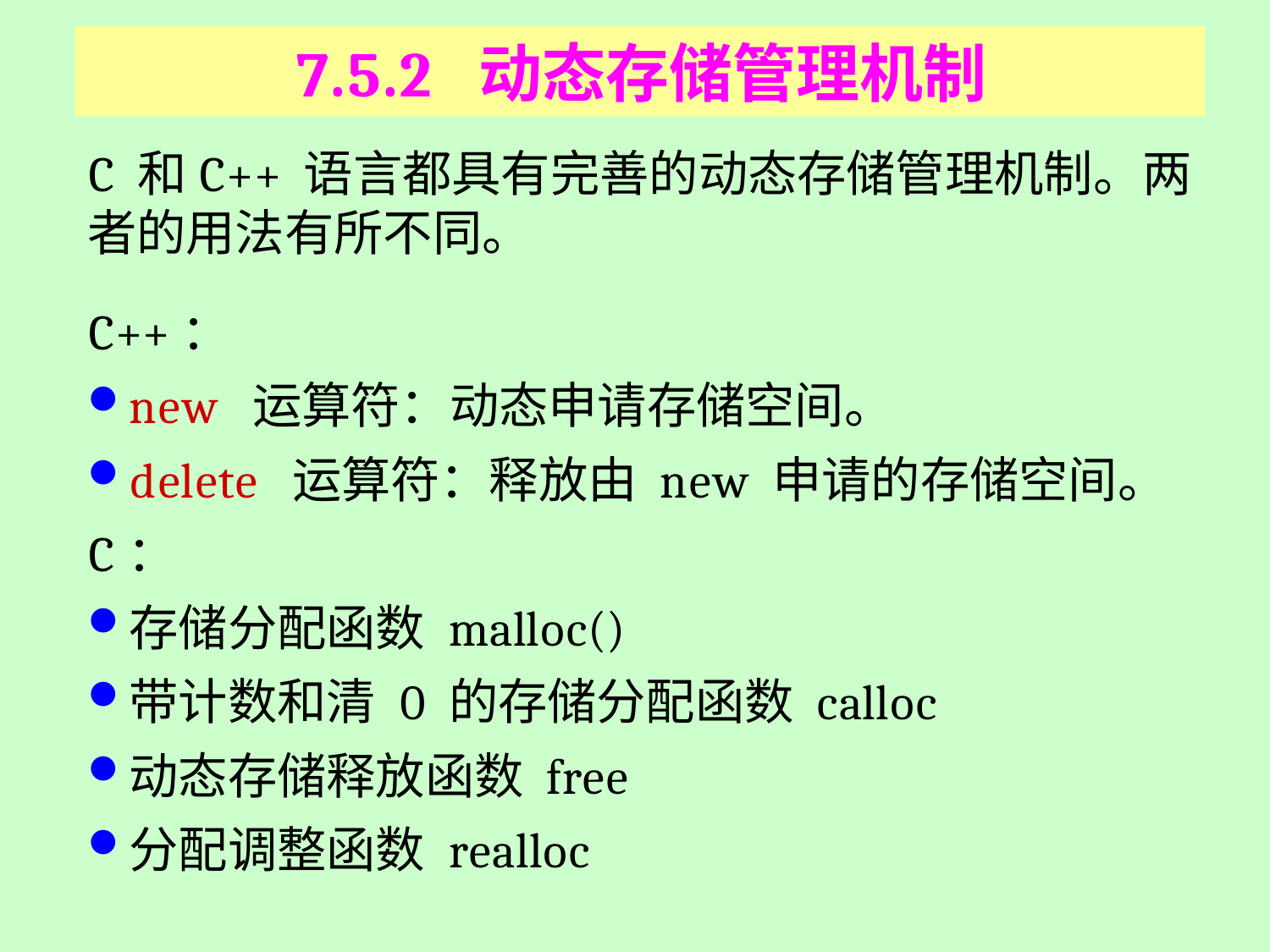

# 7.5.2  动态存储管理机制
C 和C++ 语言都具有完善的动态存储管理机制。两者的用法有所不同。
C++：
new  运算符：动态申请存储空间。
delete  运算符：释放由 new 申请的存储空间。
C：
存储分配函数 malloc()
带计数和清 0 的存储分配函数 calloc
动态存储释放函数 free
分配调整函数 realloc